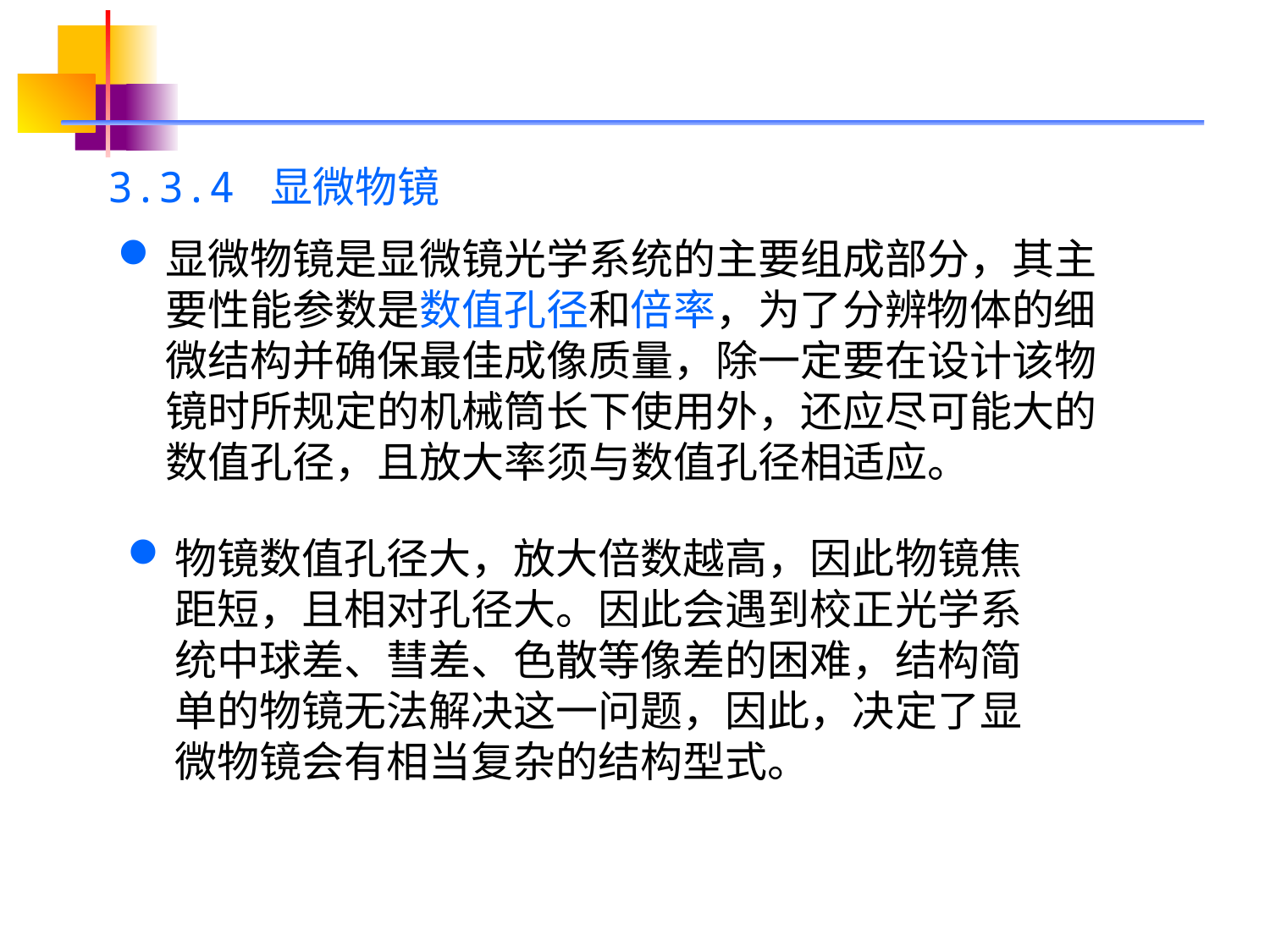

# 3.3.4 显微物镜
显微物镜是显微镜光学系统的主要组成部分，其主要性能参数是数值孔径和倍率，为了分辨物体的细微结构并确保最佳成像质量，除一定要在设计该物镜时所规定的机械筒长下使用外，还应尽可能大的数值孔径，且放大率须与数值孔径相适应。
物镜数值孔径大，放大倍数越高，因此物镜焦距短，且相对孔径大。因此会遇到校正光学系统中球差、彗差、色散等像差的困难，结构简单的物镜无法解决这一问题，因此，决定了显微物镜会有相当复杂的结构型式。